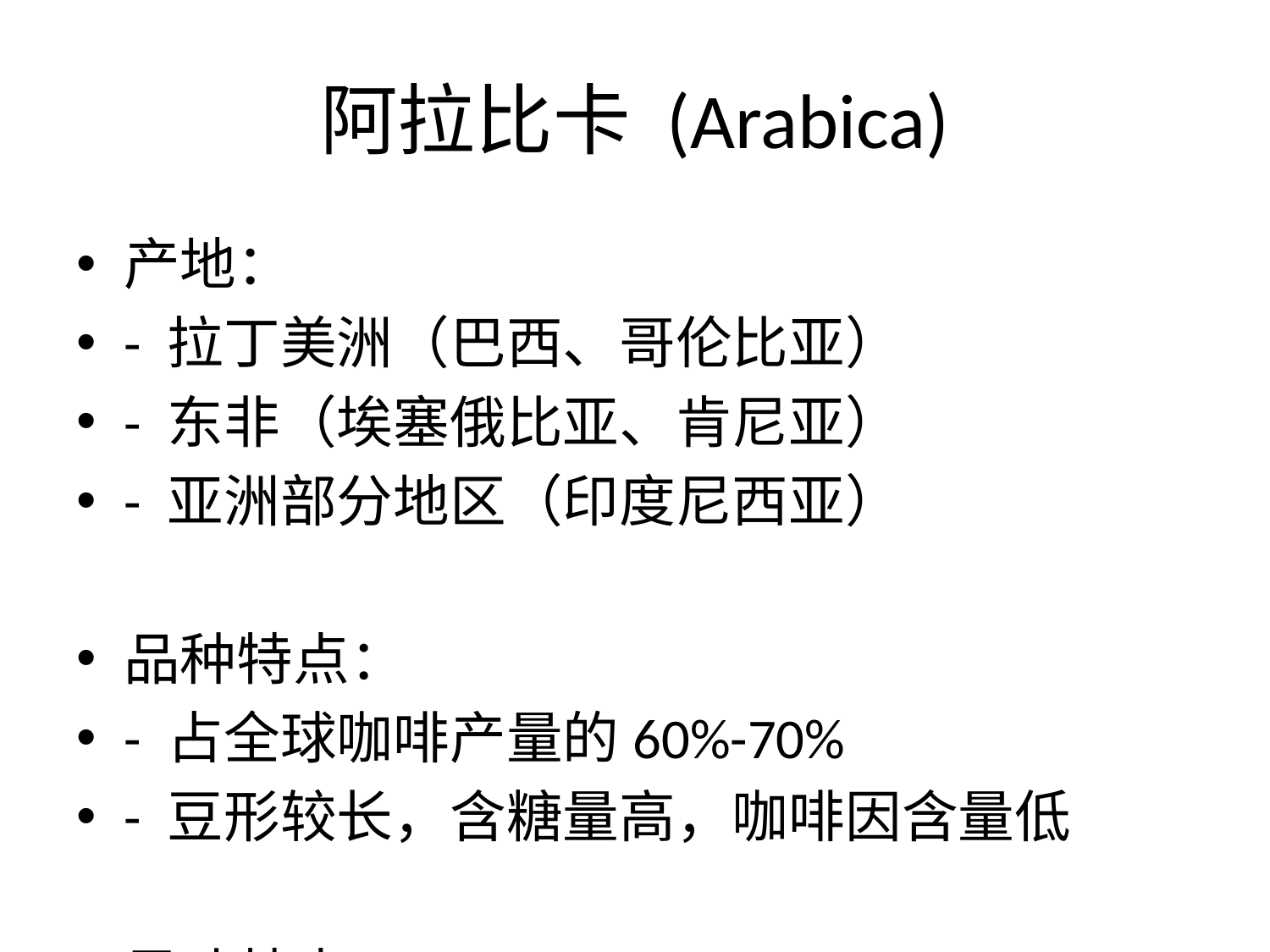

# 阿拉比卡 (Arabica)
产地：
- 拉丁美洲（巴西、哥伦比亚）
- 东非（埃塞俄比亚、肯尼亚）
- 亚洲部分地区（印度尼西亚）

品种特点：
- 占全球咖啡产量的60%-70%
- 豆形较长，含糖量高，咖啡因含量低

风味特点：
- 口感柔和，酸甜平衡
- 埃塞俄比亚：浆果和柑橘香气
- 哥伦比亚：坚果和巧克力味道
- 巴西：坚果和焦糖风味